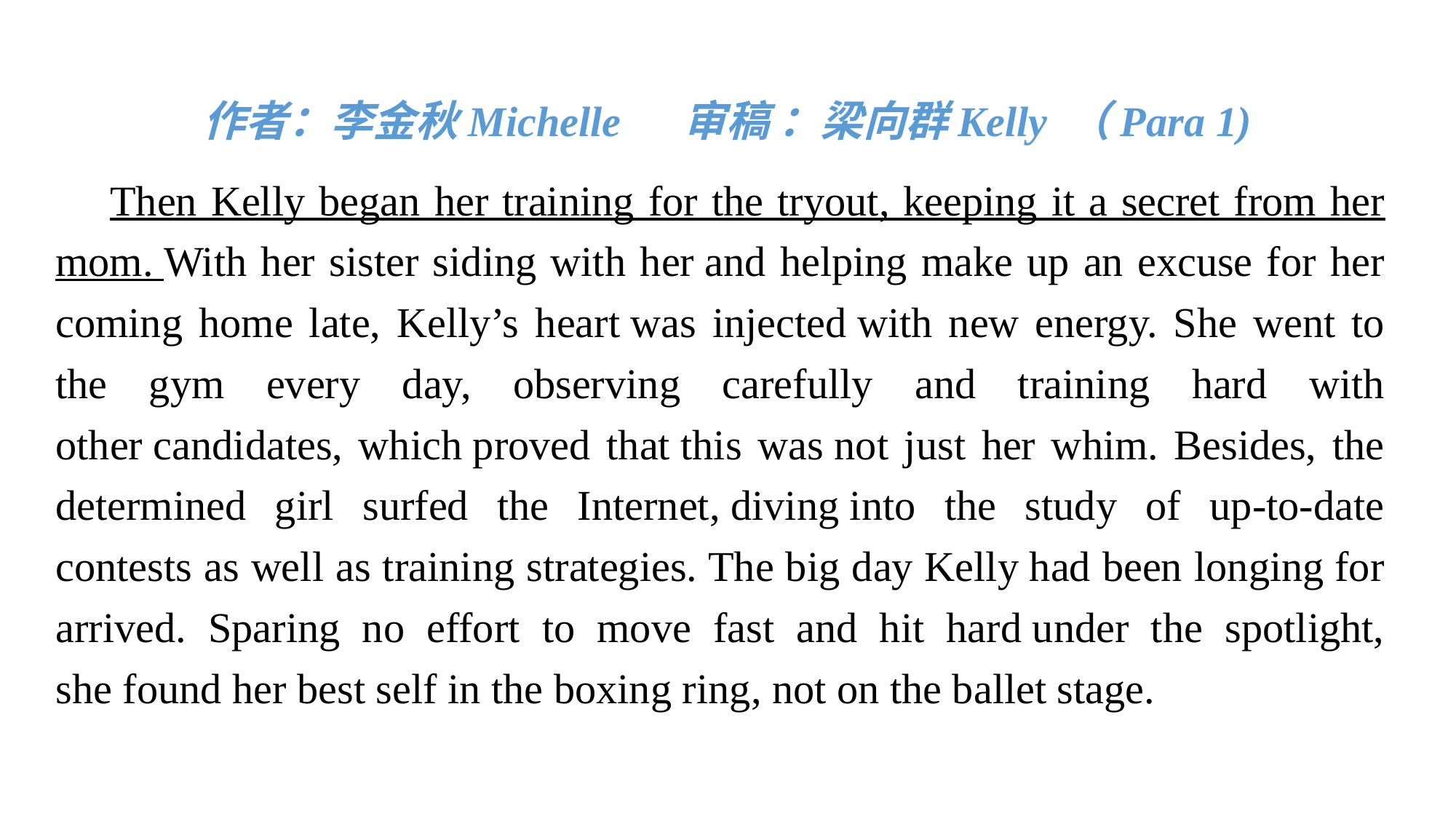

# 作者：李金秋Michelle     审稿 ：梁向群Kelly （Para 1)
Then Kelly began her training for the tryout, keeping it a secret from her mom. With her sister siding with her and helping make up an excuse for her coming home late, Kelly’s heart was injected with new energy. She went to the gym every day, observing carefully and training hard with other candidates, which proved that this was not just her whim. Besides, the determined girl surfed the Internet, diving into the study of up-to-date contests as well as training strategies. The big day Kelly had been longing for arrived. Sparing no effort to move fast and hit hard under the spotlight, she found her best self in the boxing ring, not on the ballet stage.